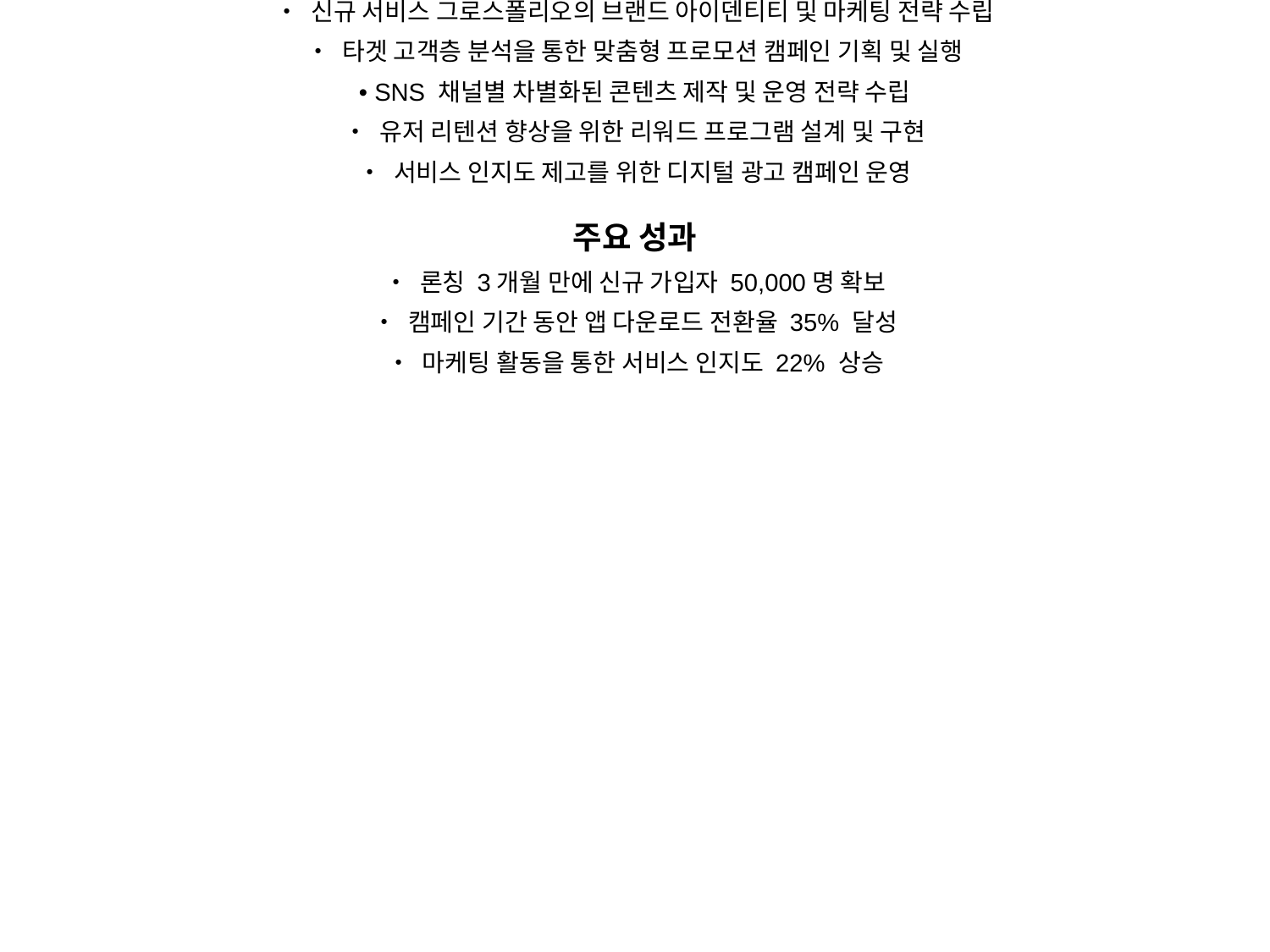

# 그로스폴리오 론칭 캠페인
프로젝트 상세
• 신규 서비스 그로스폴리오의 브랜드 아이덴티티 및 마케팅 전략 수립
• 타겟 고객층 분석을 통한 맞춤형 프로모션 캠페인 기획 및 실행
• SNS 채널별 차별화된 콘텐츠 제작 및 운영 전략 수립
• 유저 리텐션 향상을 위한 리워드 프로그램 설계 및 구현
• 서비스 인지도 제고를 위한 디지털 광고 캠페인 운영
주요 성과
• 론칭 3개월 만에 신규 가입자 50,000명 확보
• 캠페인 기간 동안 앱 다운로드 전환율 35% 달성
• 마케팅 활동을 통한 서비스 인지도 22% 상승